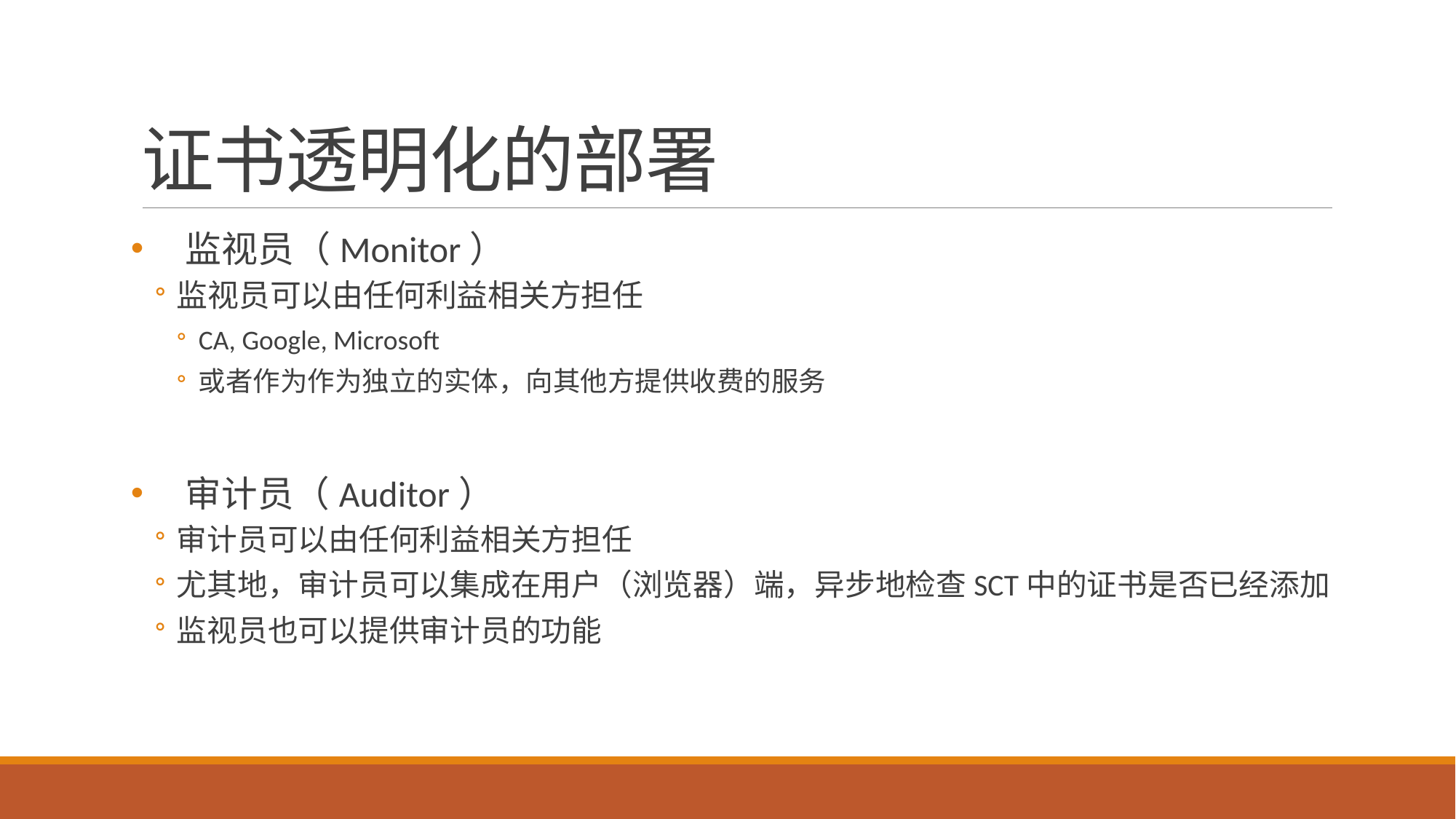

# 证书透明化的部署
监视员（Monitor）
监视员可以由任何利益相关方担任
CA, Google, Microsoft
或者作为作为独立的实体，向其他方提供收费的服务

审计员（Auditor）
审计员可以由任何利益相关方担任
尤其地，审计员可以集成在用户（浏览器）端，异步地检查SCT中的证书是否已经添加
监视员也可以提供审计员的功能